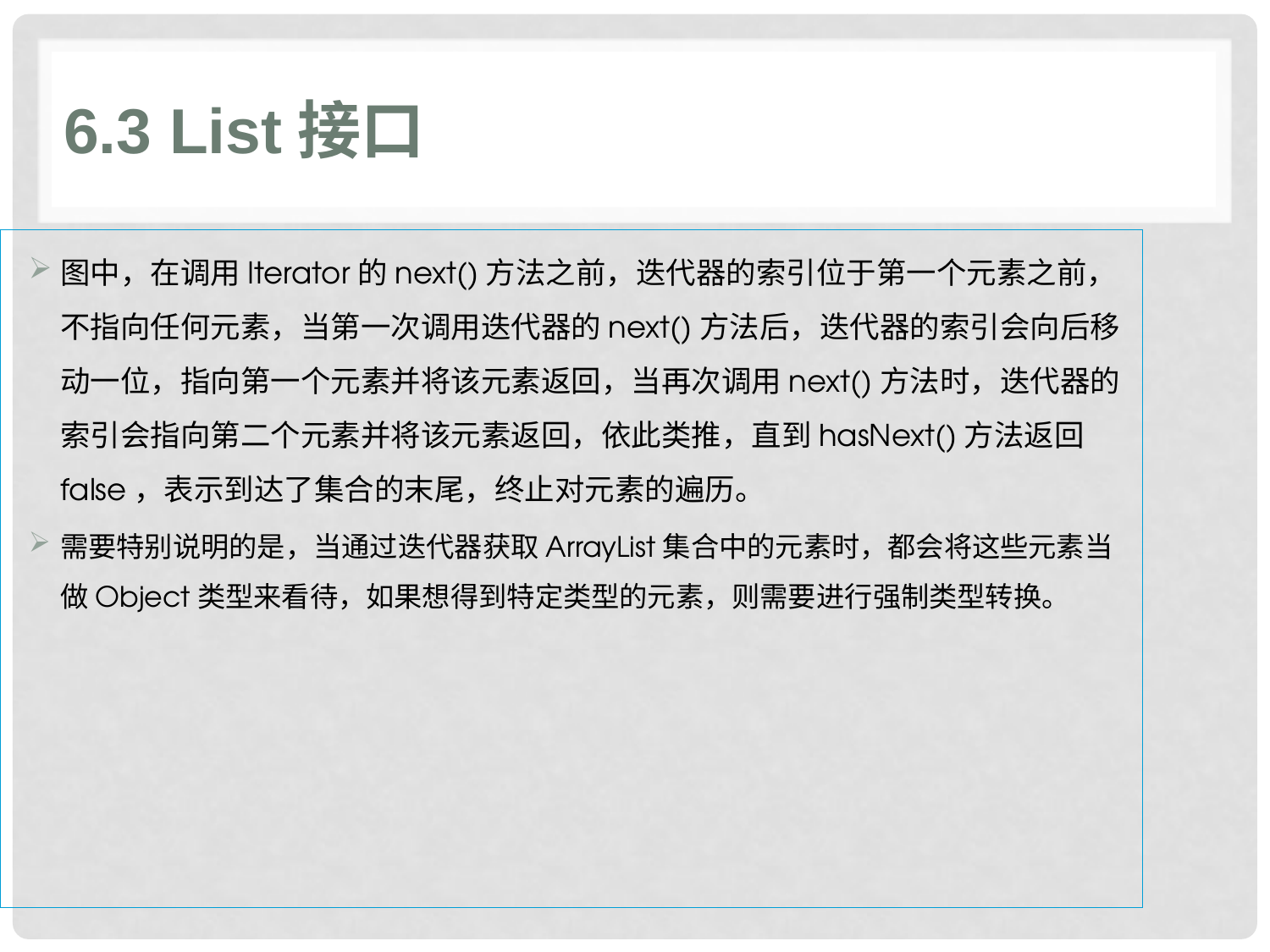

6.3 List接口
图中，在调用Iterator的next()方法之前，迭代器的索引位于第一个元素之前，不指向任何元素，当第一次调用迭代器的next()方法后，迭代器的索引会向后移动一位，指向第一个元素并将该元素返回，当再次调用next()方法时，迭代器的索引会指向第二个元素并将该元素返回，依此类推，直到hasNext()方法返回false，表示到达了集合的末尾，终止对元素的遍历。
需要特别说明的是，当通过迭代器获取ArrayList集合中的元素时，都会将这些元素当做Object类型来看待，如果想得到特定类型的元素，则需要进行强制类型转换。